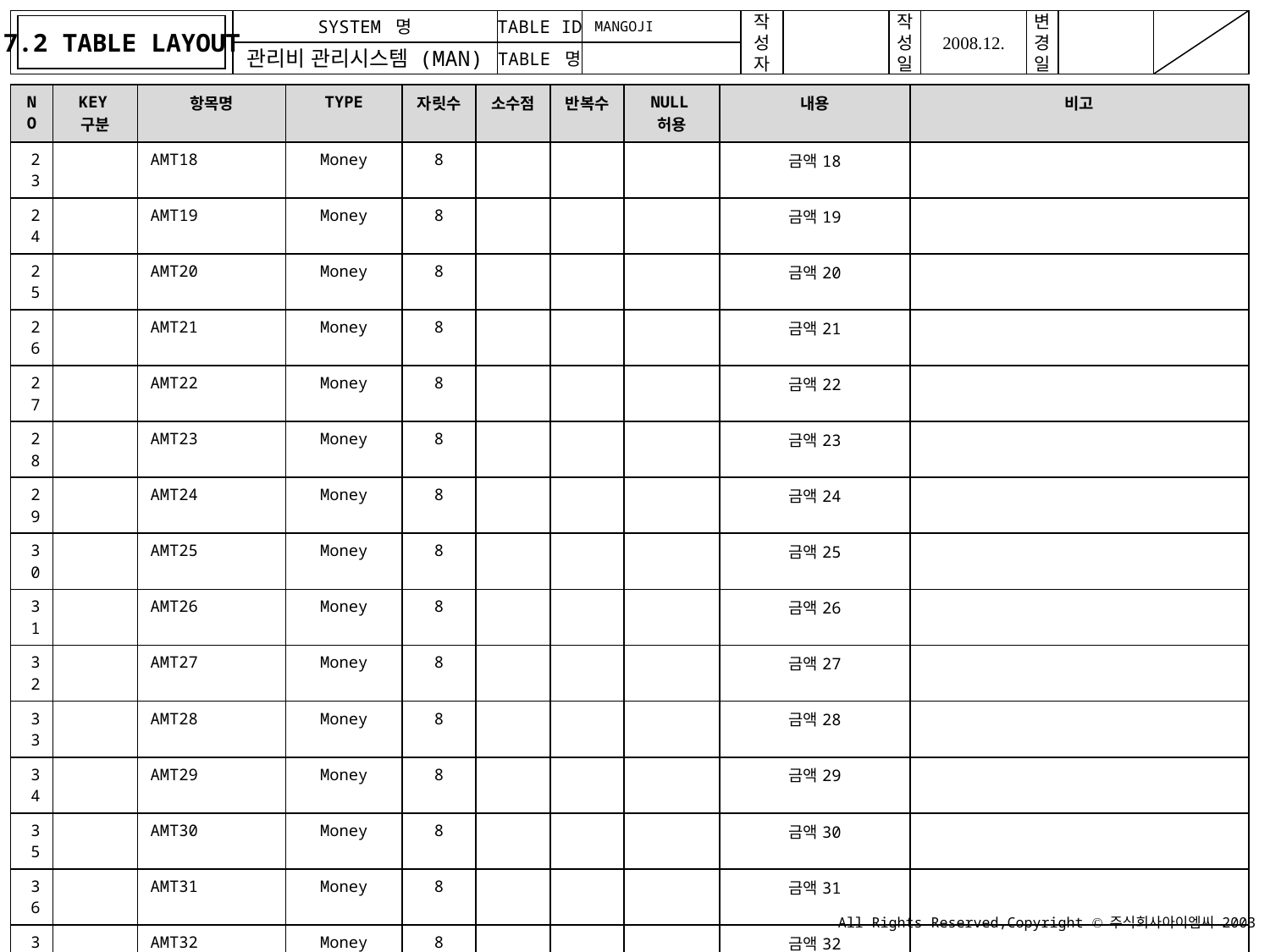

7.2 TABLE LAYOUT
MANGOJI

| NO | KEY구분 | 항목명 | TYPE | 자릿수 | 소수점 | 반복수 | NULL허용 | 내용 | 비고 |
| --- | --- | --- | --- | --- | --- | --- | --- | --- | --- |
| 23 |  | AMT18 | Money | 8 |  |  |  | 금액18 |  |
| 24 |  | AMT19 | Money | 8 |  |  |  | 금액19 |  |
| 25 |  | AMT20 | Money | 8 |  |  |  | 금액20 |  |
| 26 |  | AMT21 | Money | 8 |  |  |  | 금액21 |  |
| 27 |  | AMT22 | Money | 8 |  |  |  | 금액22 |  |
| 28 |  | AMT23 | Money | 8 |  |  |  | 금액23 |  |
| 29 |  | AMT24 | Money | 8 |  |  |  | 금액24 |  |
| 30 |  | AMT25 | Money | 8 |  |  |  | 금액25 |  |
| 31 |  | AMT26 | Money | 8 |  |  |  | 금액26 |  |
| 32 |  | AMT27 | Money | 8 |  |  |  | 금액27 |  |
| 33 |  | AMT28 | Money | 8 |  |  |  | 금액28 |  |
| 34 |  | AMT29 | Money | 8 |  |  |  | 금액29 |  |
| 35 |  | AMT30 | Money | 8 |  |  |  | 금액30 |  |
| 36 |  | AMT31 | Money | 8 |  |  |  | 금액31 |  |
| 37 |  | AMT32 | Money | 8 |  |  |  | 금액32 |  |
| 38 |  | AMT33 | Money | 8 |  |  |  | 금액33 |  |
| 39 |  | AMT34 | Money | 8 |  |  |  | 금액34 |  |
| 40 |  | AMT35 | Money | 8 |  |  |  | 금액35 |  |
| 41 |  | AMT36 | Money | 8 |  |  |  | 금액36 |  |
| 42 |  | AMT37 | Money | 8 |  |  |  | 금액37 |  |
| 43 |  | AMT38 | Money | 8 |  |  |  | 금액38 |  |
| 44 |  | AMT39 | Money | 8 |  |  |  | 금액39 |  |